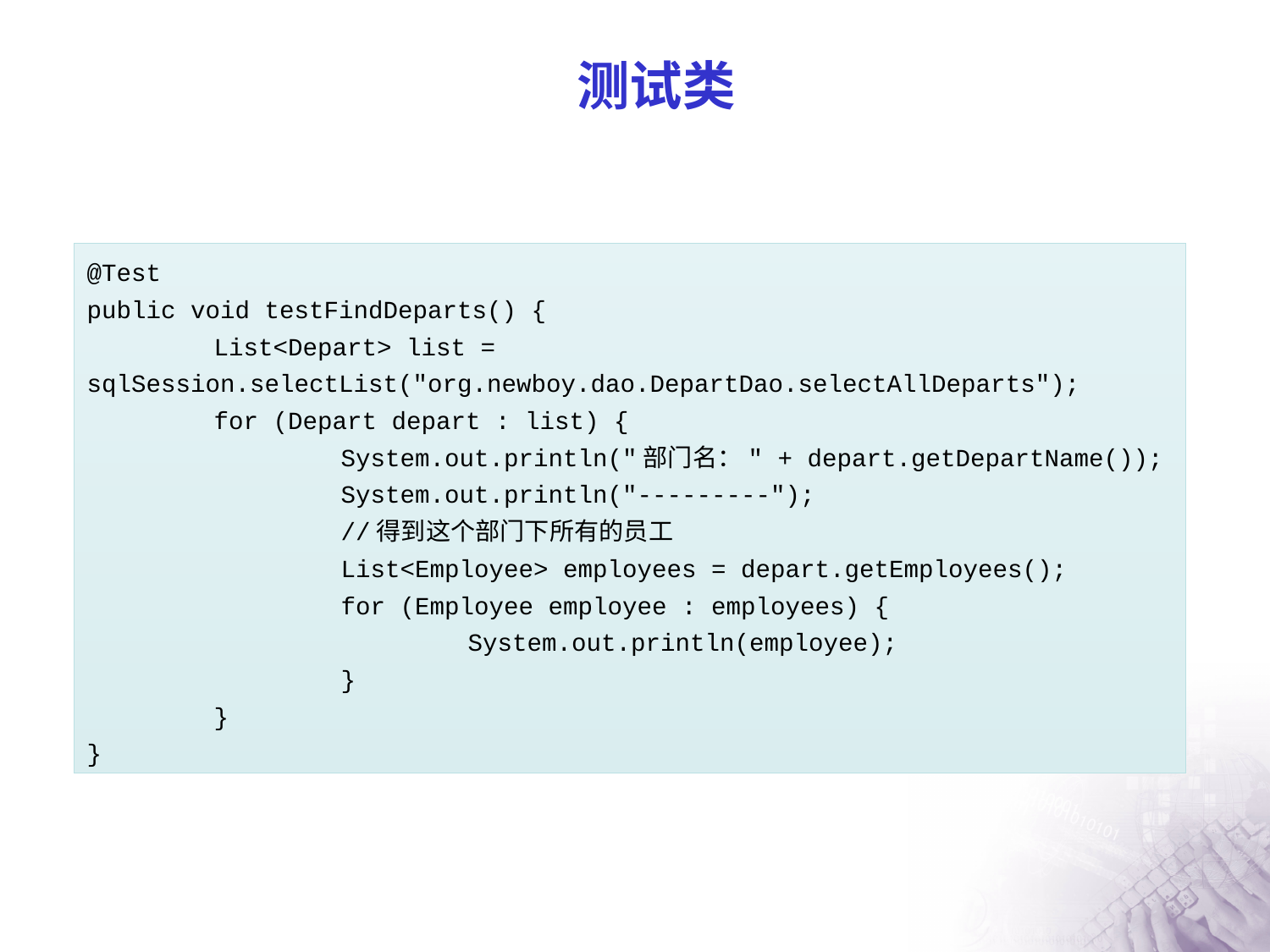

# 测试类
@Test
public void testFindDeparts() {
	List<Depart> list = sqlSession.selectList("org.newboy.dao.DepartDao.selectAllDeparts");
	for (Depart depart : list) {
		System.out.println("部门名：" + depart.getDepartName());
		System.out.println("---------");
		//得到这个部门下所有的员工
		List<Employee> employees = depart.getEmployees();
		for (Employee employee : employees) {
			System.out.println(employee);
		}
	}
}